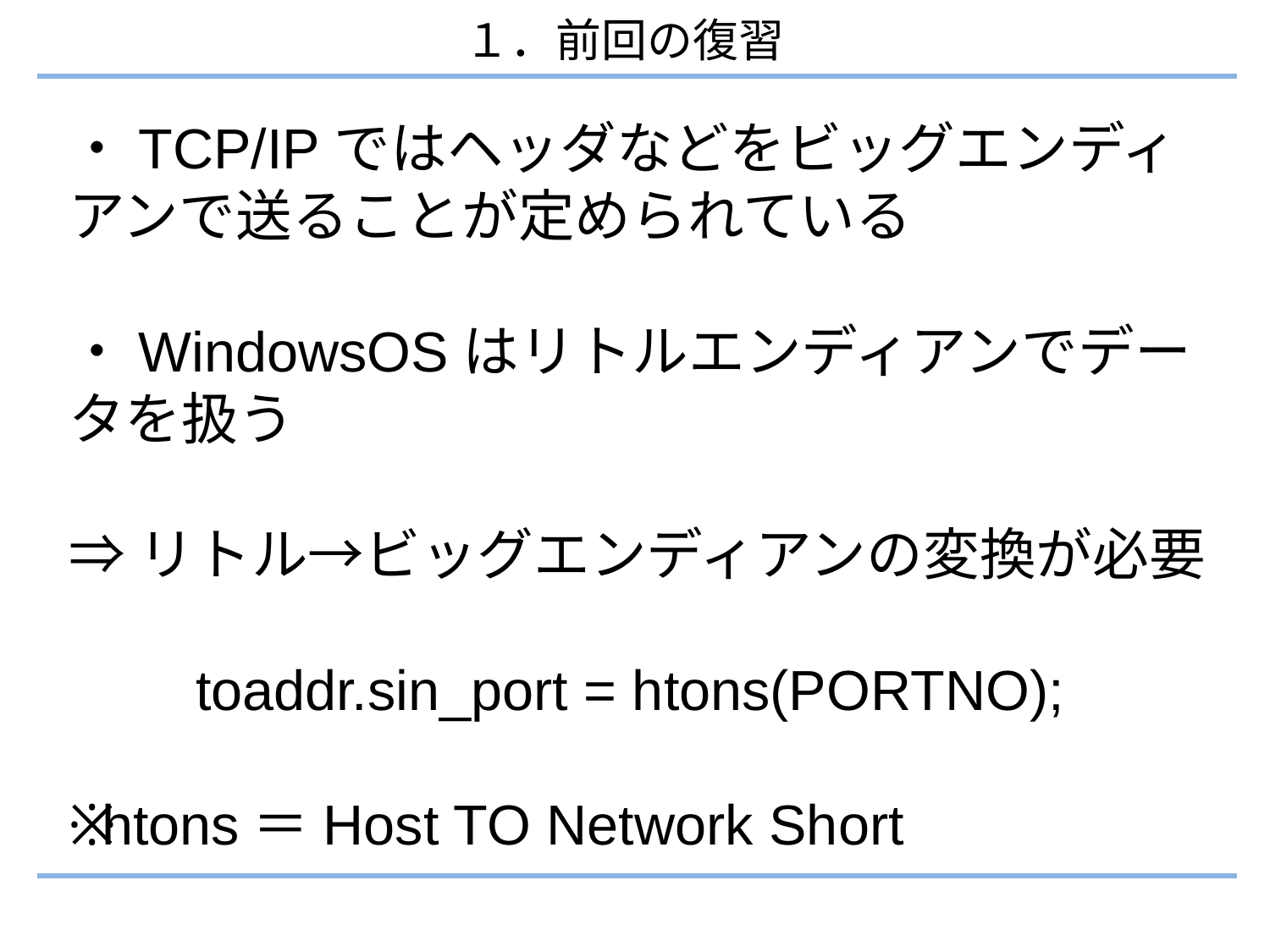

１．前回の復習
・TCP/IPではヘッダなどをビッグエンディアンで送ることが定められている

・WindowsOSはリトルエンディアンでデータを扱う

⇒リトル→ビッグエンディアンの変換が必要

	toaddr.sin_port = htons(PORTNO);

※htons＝Host TO Network Short